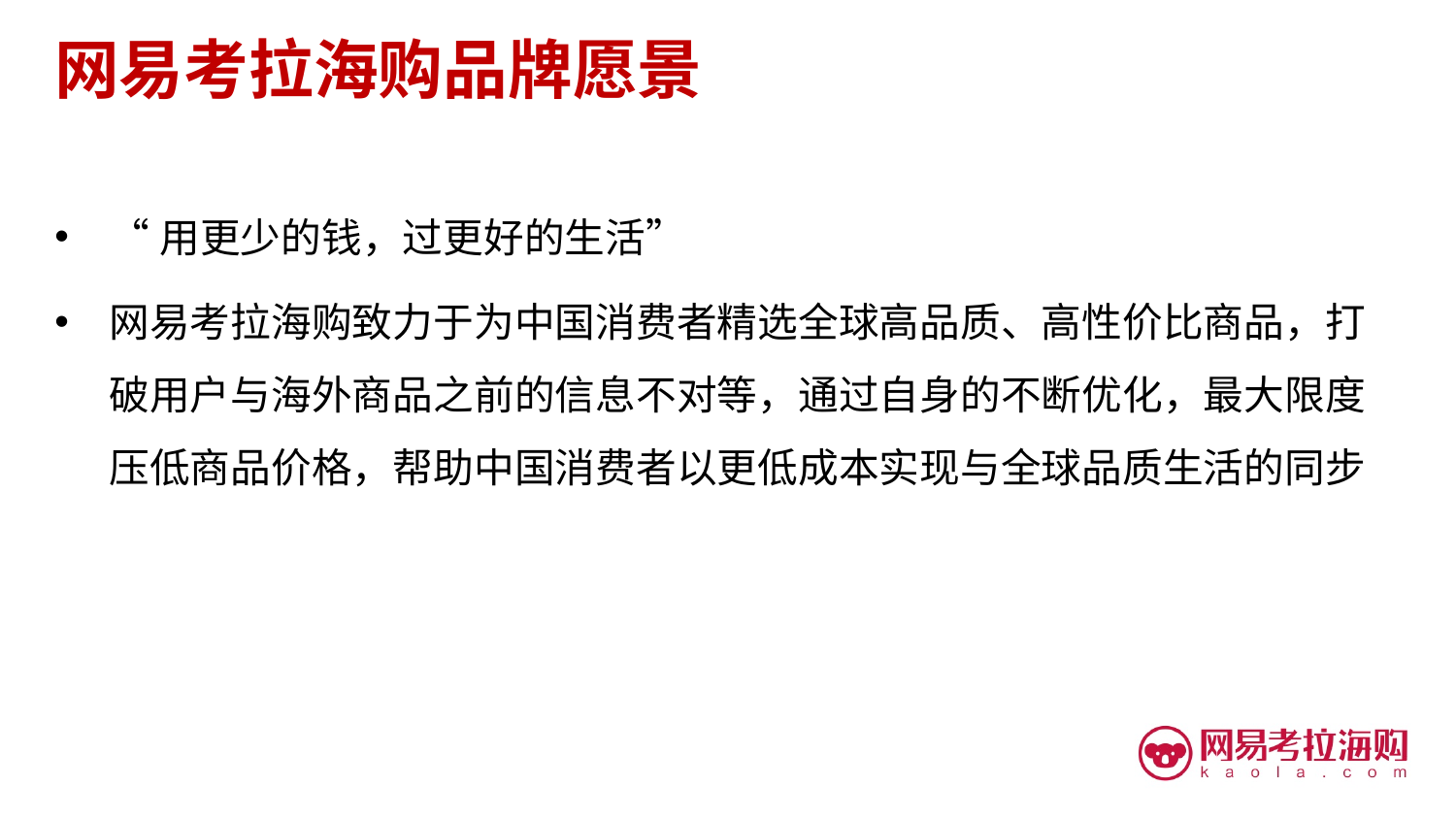

# 网易考拉海购品牌愿景
“用更少的钱，过更好的生活”
网易考拉海购致力于为中国消费者精选全球高品质、高性价比商品，打破用户与海外商品之前的信息不对等，通过自身的不断优化，最大限度压低商品价格，帮助中国消费者以更低成本实现与全球品质生活的同步